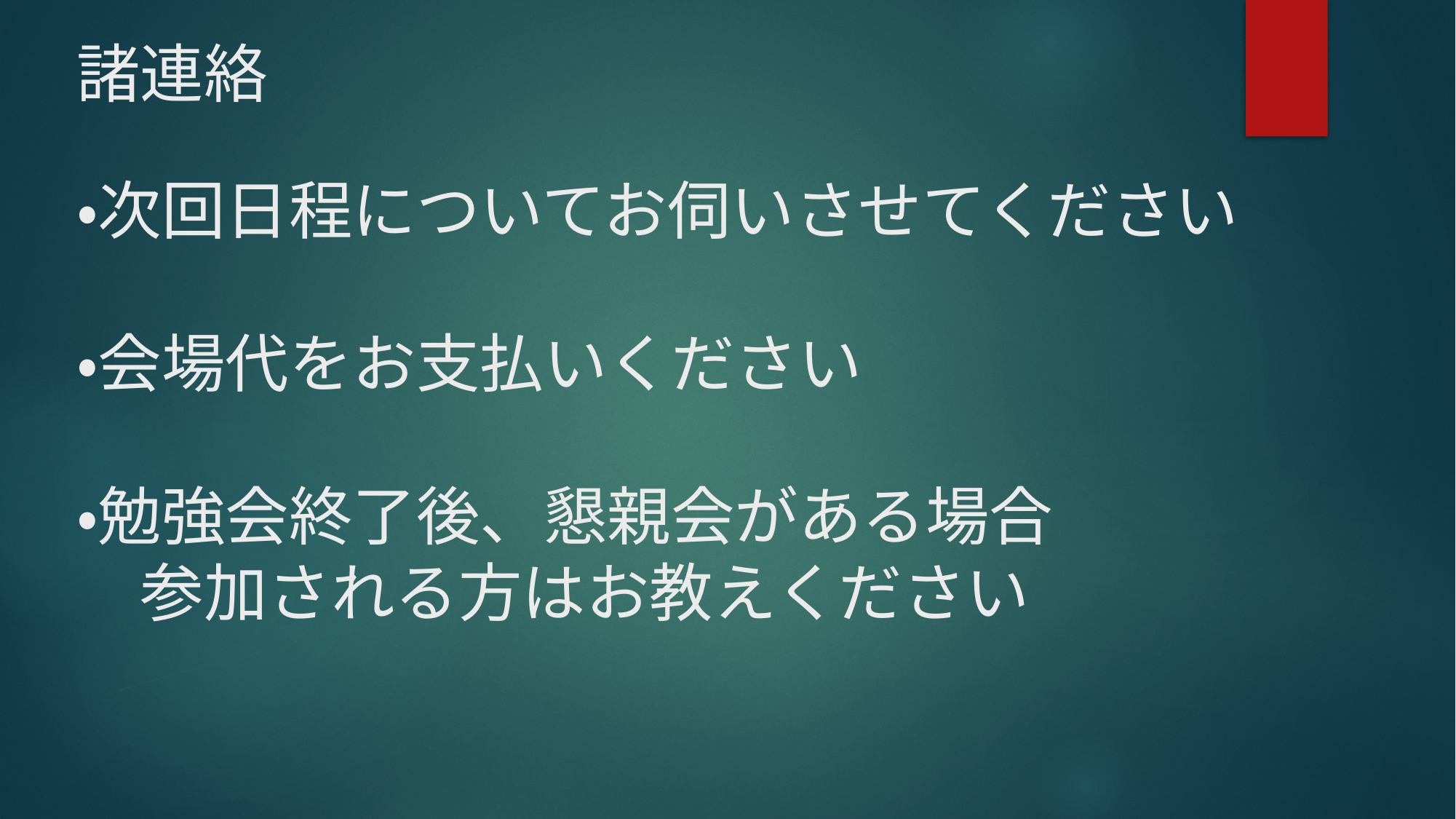

諸連絡
# ・次回日程についてお伺いさせてください ・会場代をお支払いください ・勉強会終了後、懇親会がある場合 　参加される方はお教えください